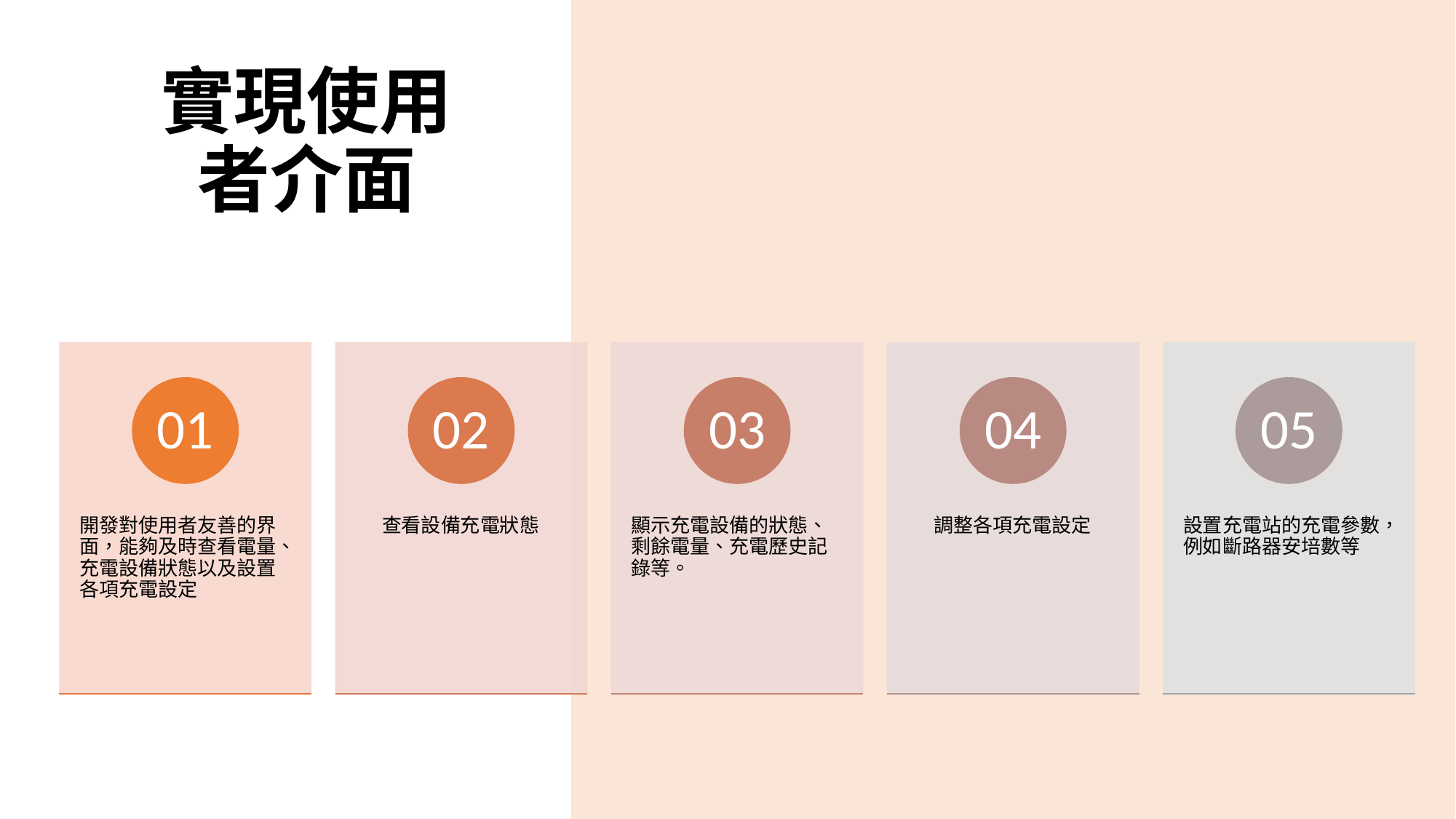

# 實現使用者介面
開發對使用者友善的界面，能夠及時查看電量、充電設備狀態以及設置各項充電設定
01
     查看設備充電狀態
02
顯示充電設備的狀態、剩餘電量、充電歷史記錄等。
03
     調整各項充電設定
04
設置充電站的充電參數，例如斷路器安培數等
05